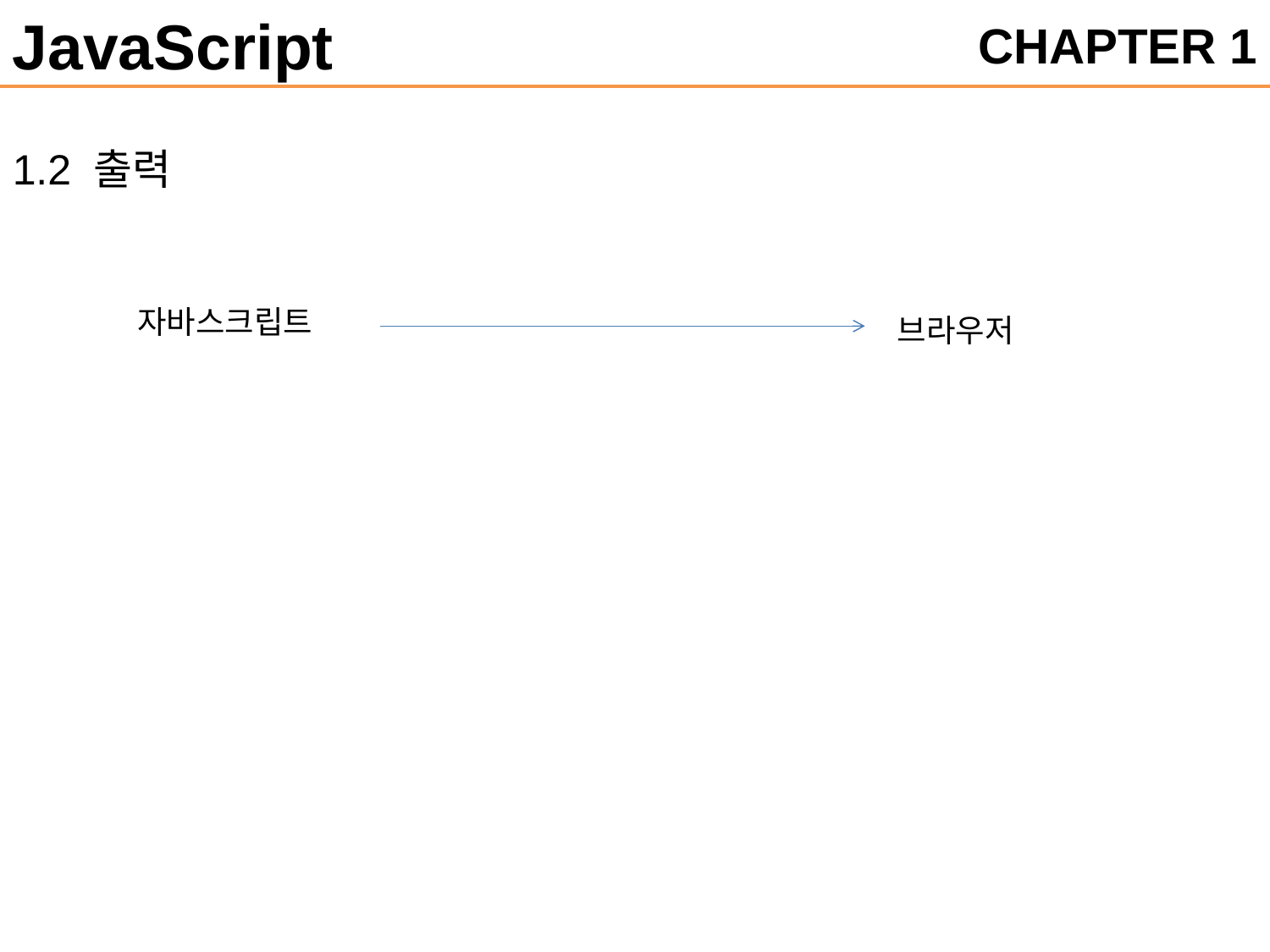

JavaScript
CHAPTER 1
1.2 출력
자바스크립트
브라우저